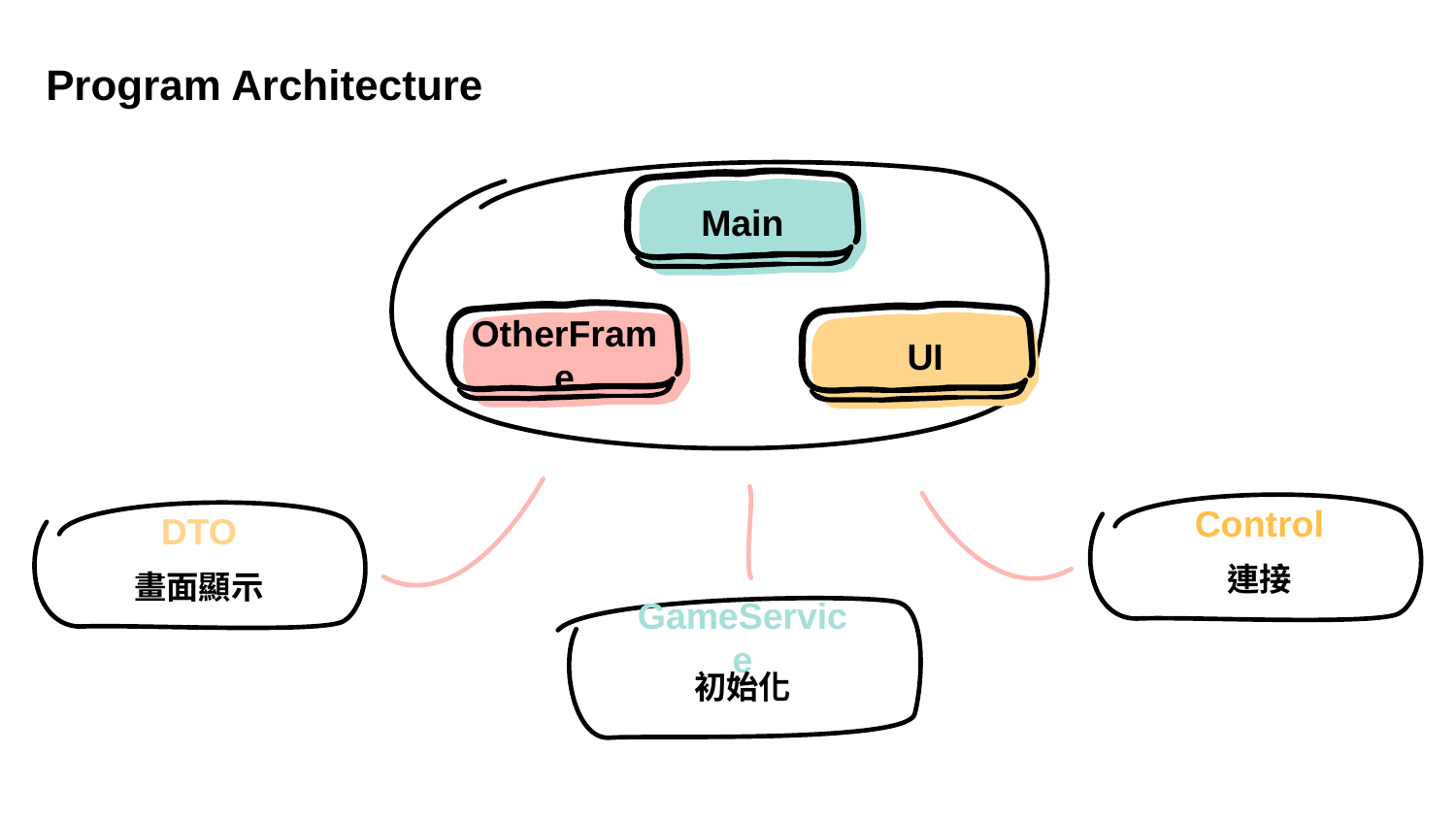

# Program Architecture

Main

OtherFrame
UI

DTO
畫面顯示

Control
連接

GameService
初始化